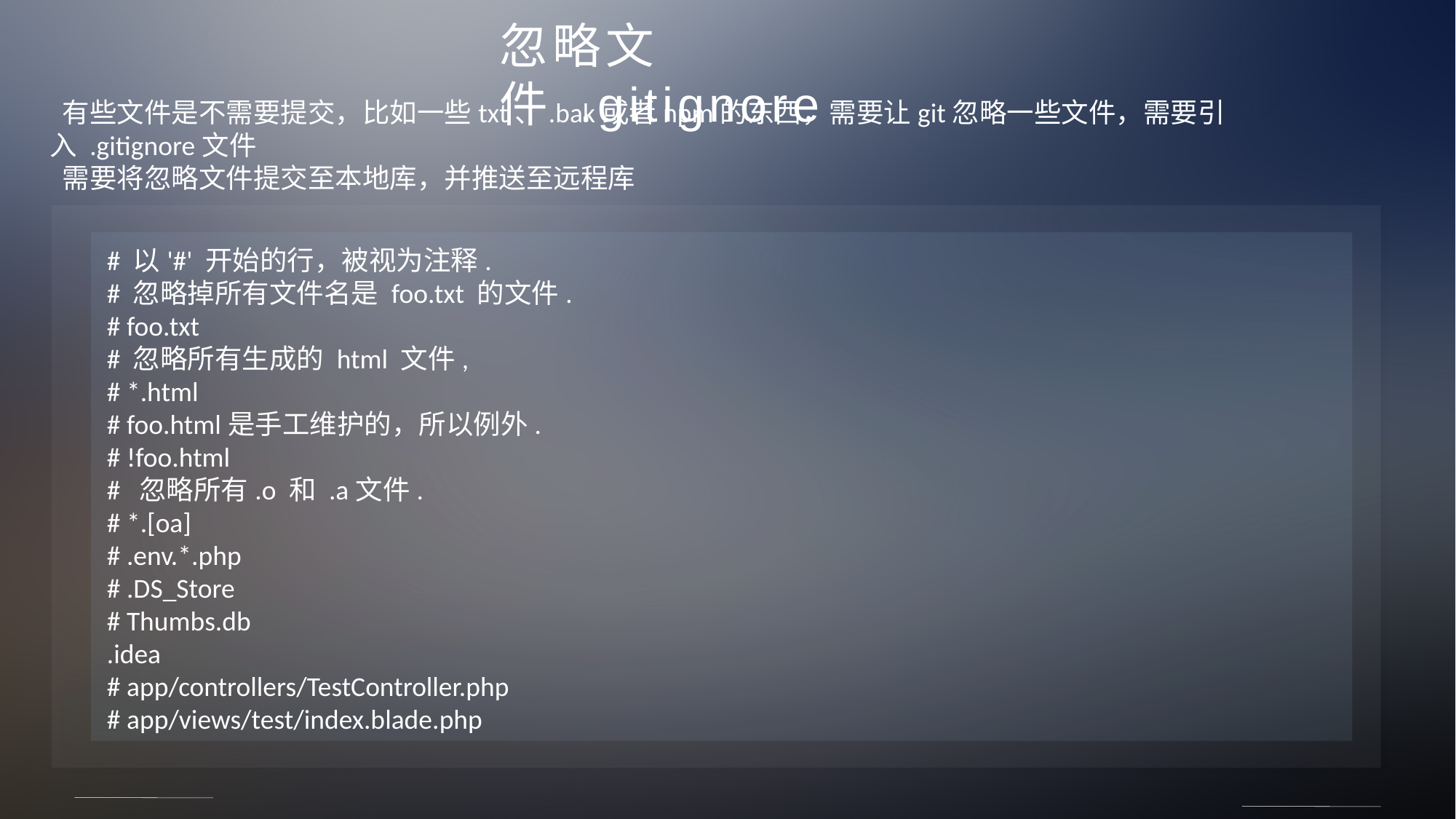

忽略文件 .gitignore
 有些文件是不需要提交，比如一些txt、.bak或者npm的东西，需要让git忽略一些文件，需要引入 .gitignore文件
 需要将忽略文件提交至本地库，并推送至远程库

# 以'#' 开始的行，被视为注释.
# 忽略掉所有文件名是 foo.txt 的文件.
# foo.txt
# 忽略所有生成的 html 文件,
# *.html
# foo.html是手工维护的，所以例外.
# !foo.html
#  忽略所有.o 和 .a文件.
# *.[oa]
# .env.*.php
# .DS_Store
# Thumbs.db
.idea
# app/controllers/TestController.php
# app/views/test/index.blade.php